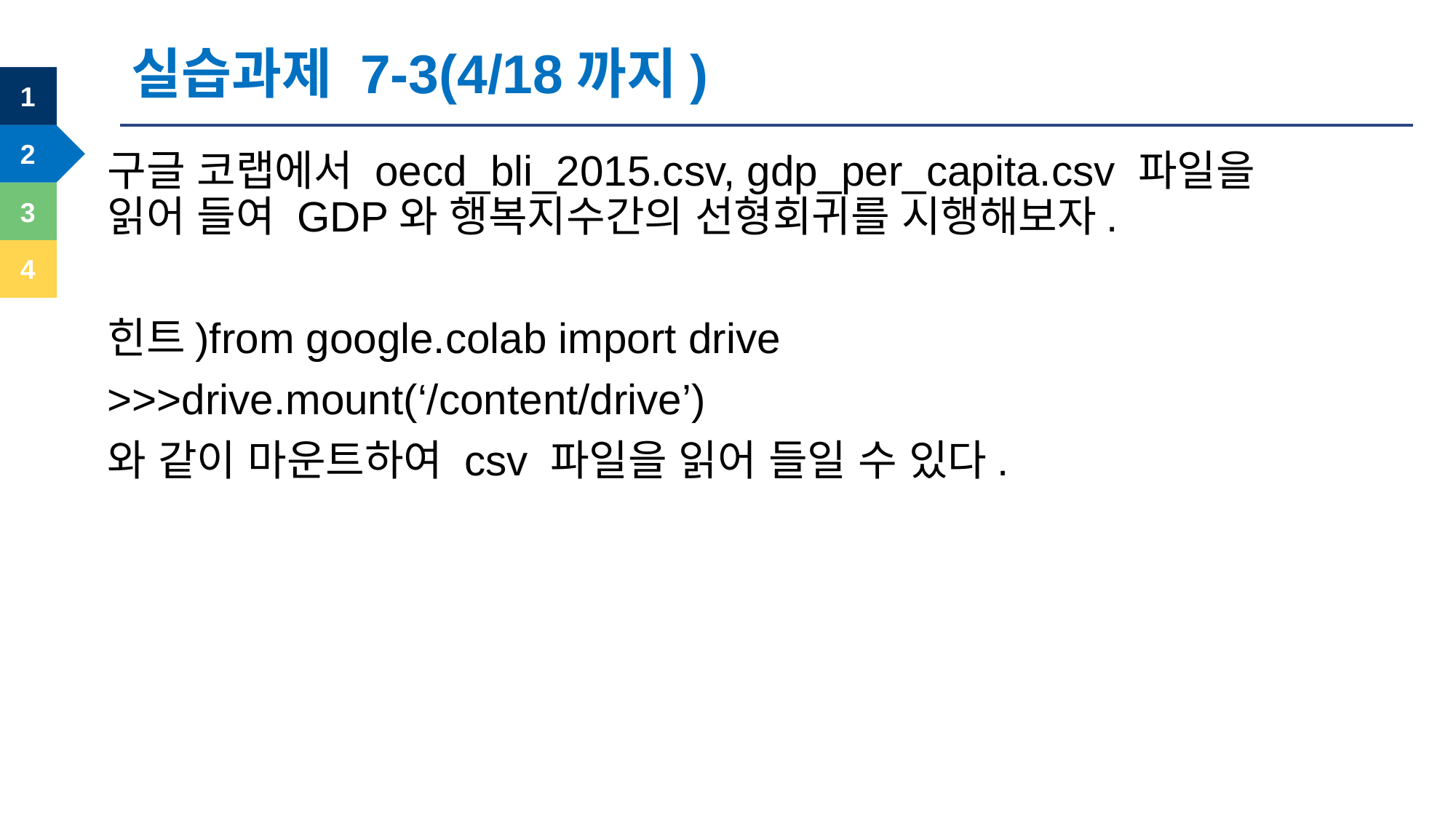

실습과제 7-3(4/18까지)
구글 코랩에서 oecd_bli_2015.csv, gdp_per_capita.csv 파일을 읽어 들여 GDP와 행복지수간의 선형회귀를 시행해보자.

힌트)from google.colab import drive
>>>drive.mount(‘/content/drive’)
와 같이 마운트하여 csv 파일을 읽어 들일 수 있다.